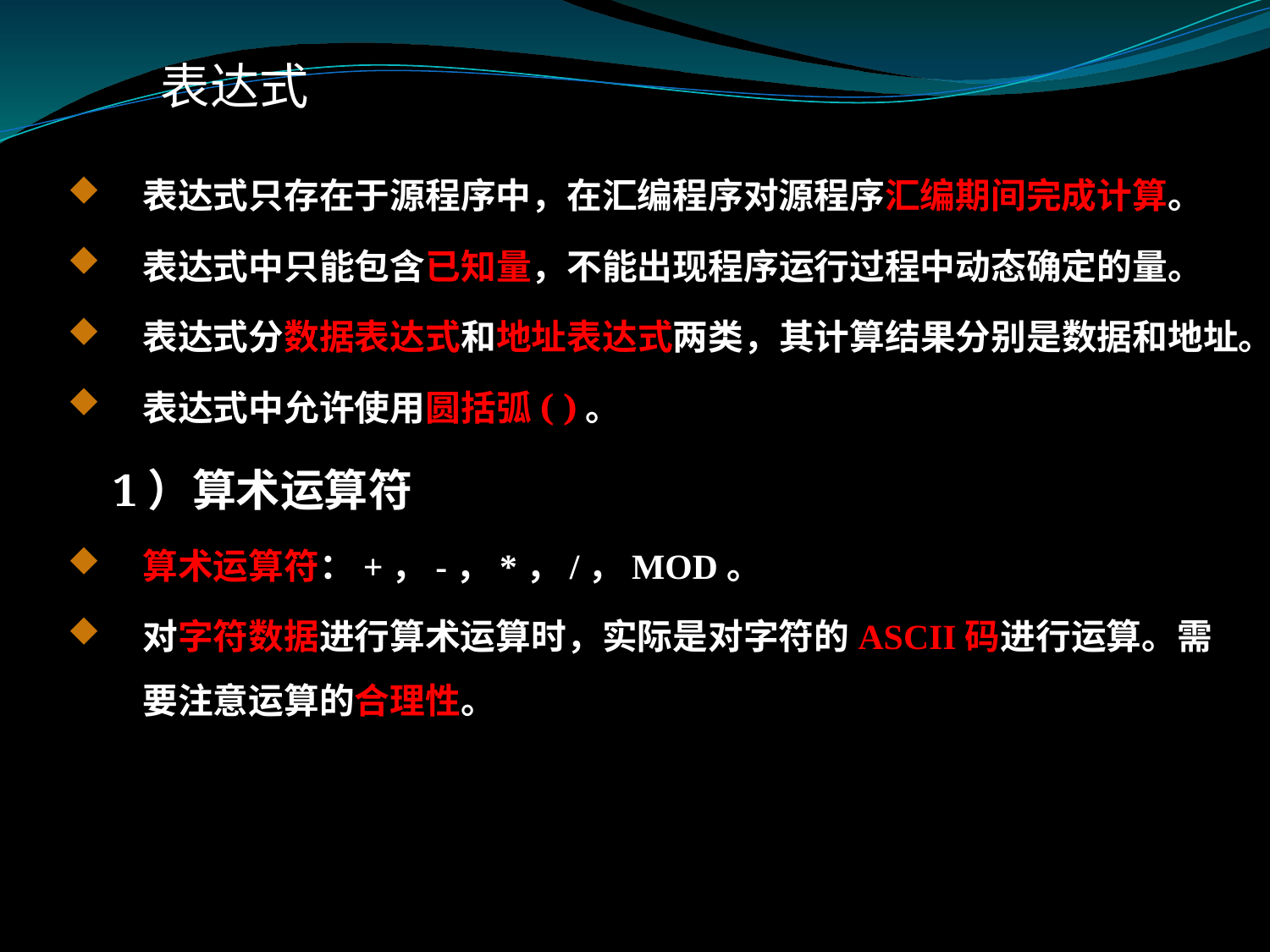

# 表达式
表达式只存在于源程序中，在汇编程序对源程序汇编期间完成计算。
表达式中只能包含已知量，不能出现程序运行过程中动态确定的量。
表达式分数据表达式和地址表达式两类，其计算结果分别是数据和地址。
表达式中允许使用圆括弧( )。
    1）算术运算符
算术运算符：+，-，*，/，MOD。
对字符数据进行算术运算时，实际是对字符的ASCII码进行运算。需要注意运算的合理性。